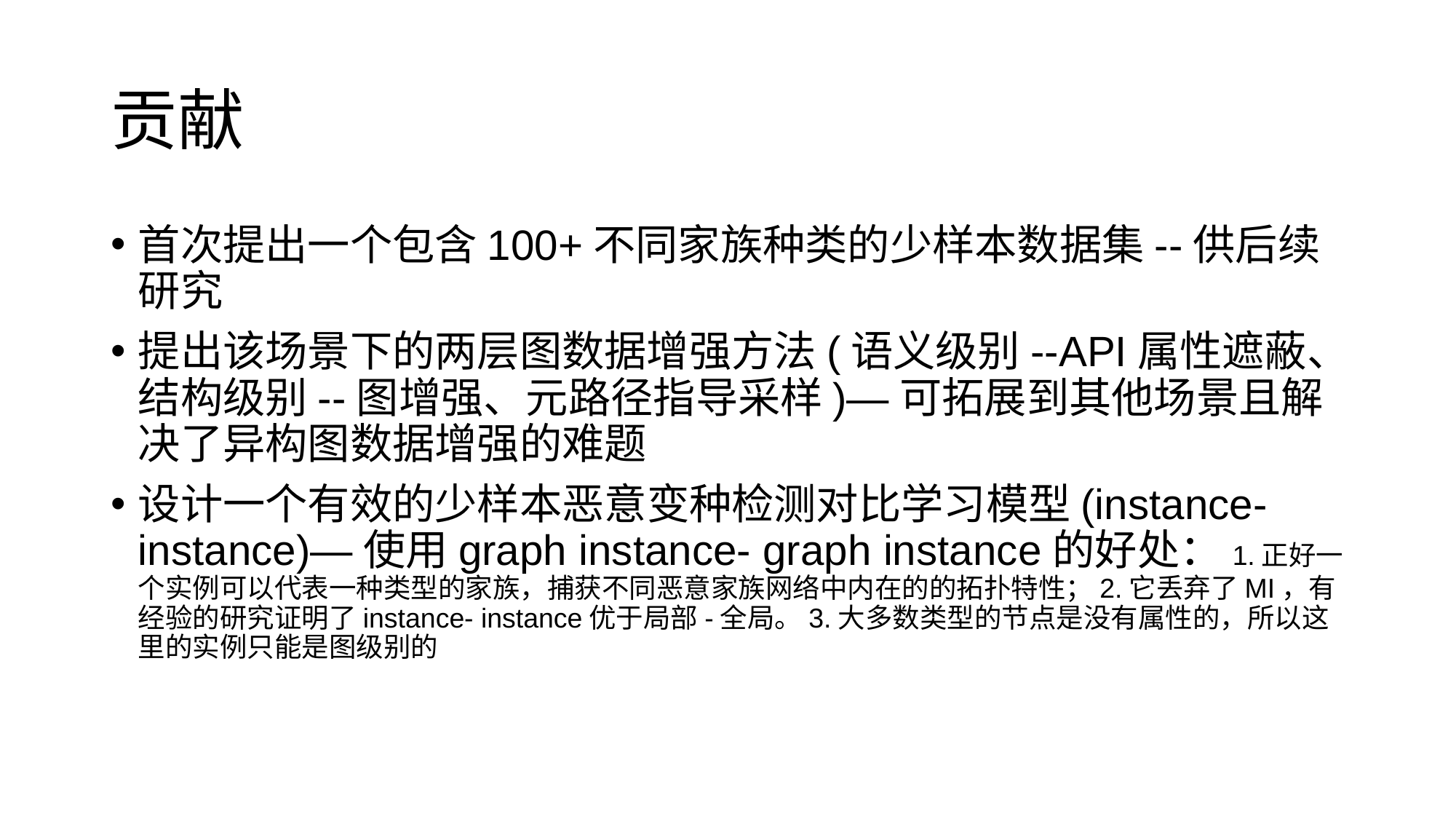

# 贡献
首次提出一个包含100+不同家族种类的少样本数据集--供后续研究
提出该场景下的两层图数据增强方法(语义级别--API属性遮蔽、结构级别--图增强、元路径指导采样)—可拓展到其他场景且解决了异构图数据增强的难题
设计一个有效的少样本恶意变种检测对比学习模型(instance- instance)—使用graph instance- graph instance的好处：1.正好一个实例可以代表一种类型的家族，捕获不同恶意家族网络中内在的的拓扑特性；2.它丢弃了MI，有经验的研究证明了instance- instance优于局部-全局。3.大多数类型的节点是没有属性的，所以这里的实例只能是图级别的